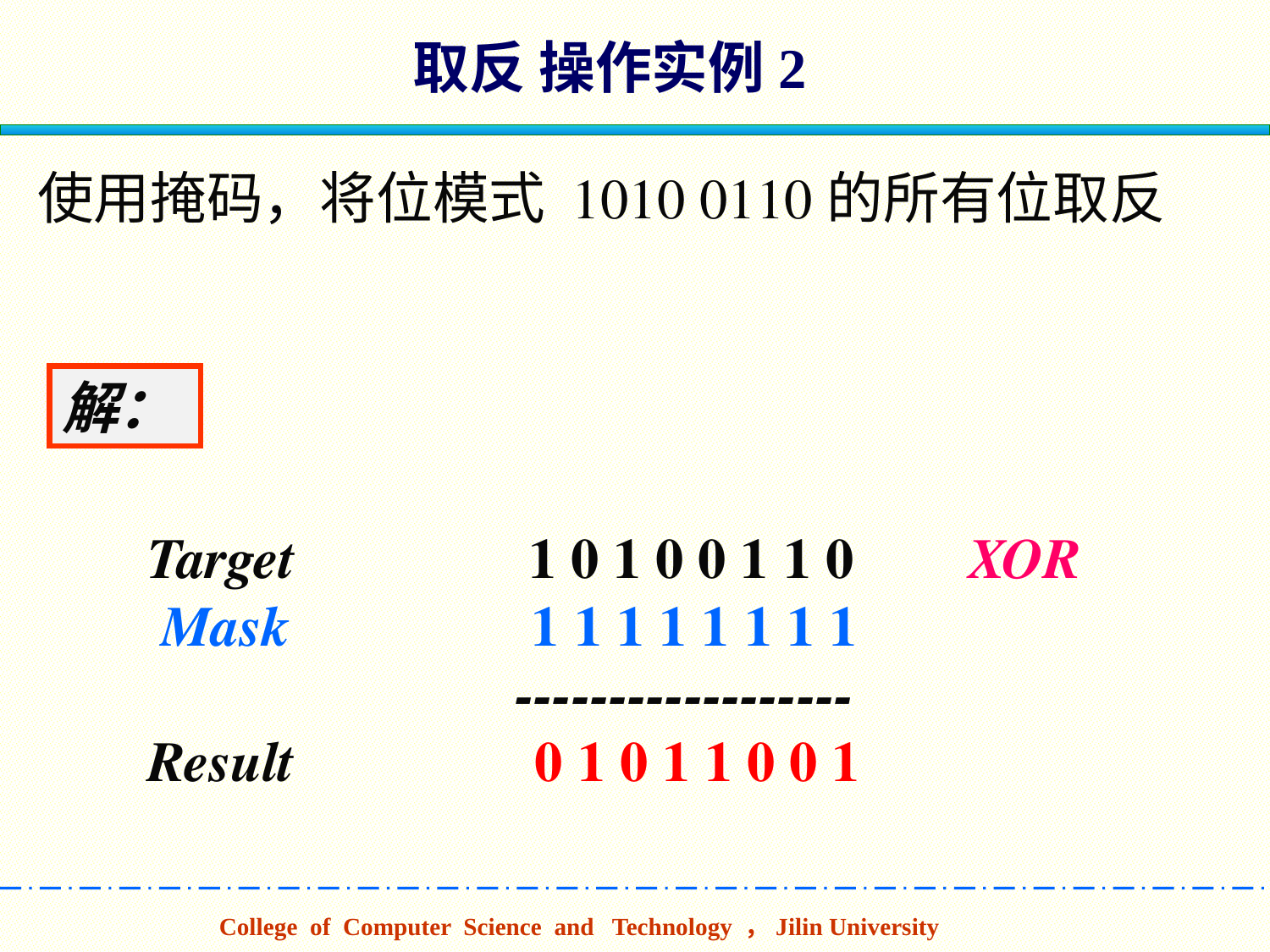

取反 操作实例2
使用掩码，将位模式 1010 0110的所有位取反
解：
Target  		1 0 1 0 0 1 1 0        XOR
 Mask                 1 1 1 1 1 1 1 1
                          ------------------
Result                 0 1 0 1 1 0 0 1